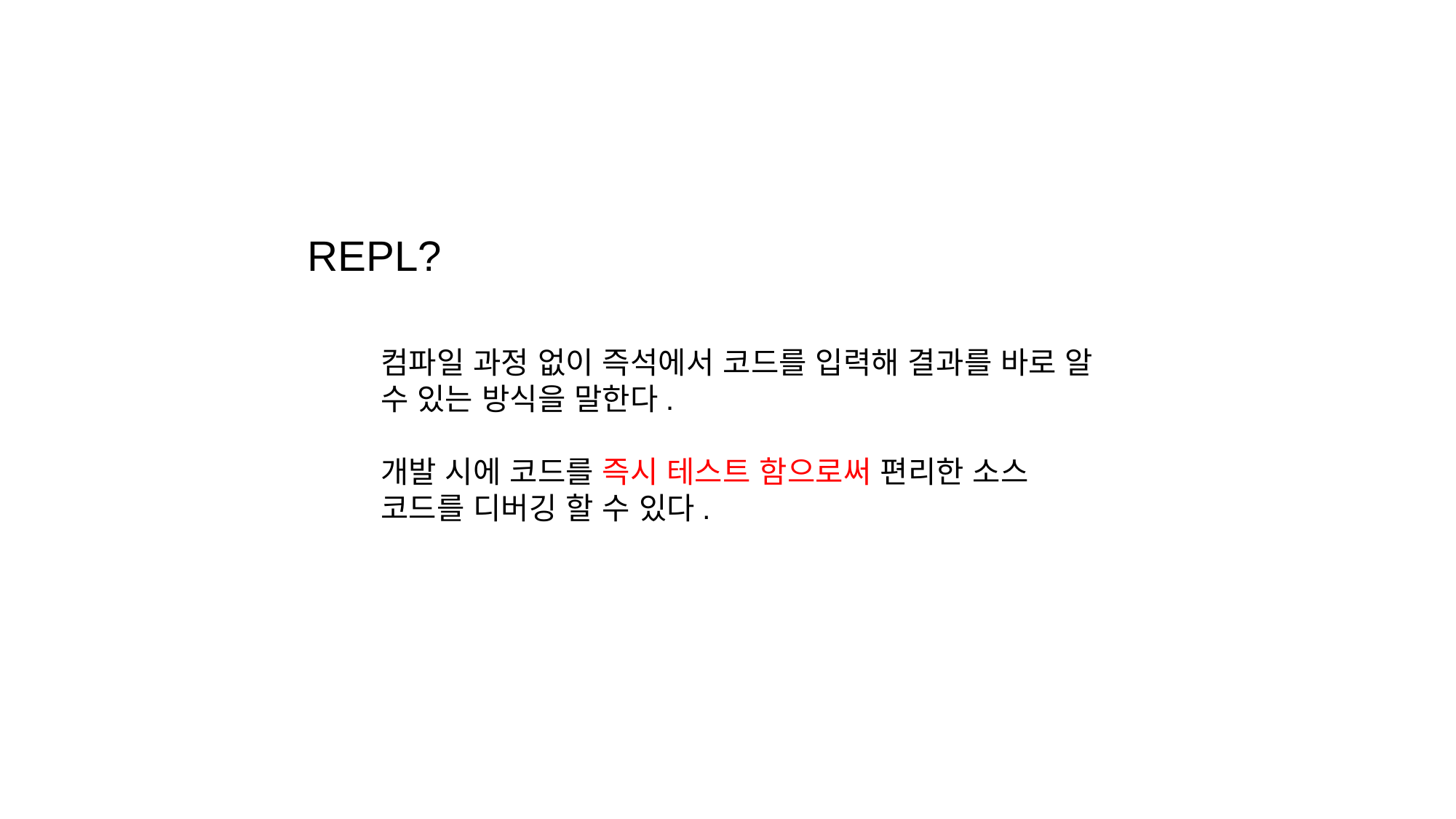

REPL?
컴파일 과정 없이 즉석에서 코드를 입력해 결과를 바로 알 수 있는 방식을 말한다.

개발 시에 코드를 즉시 테스트 함으로써 편리한 소스 코드를 디버깅 할 수 있다.